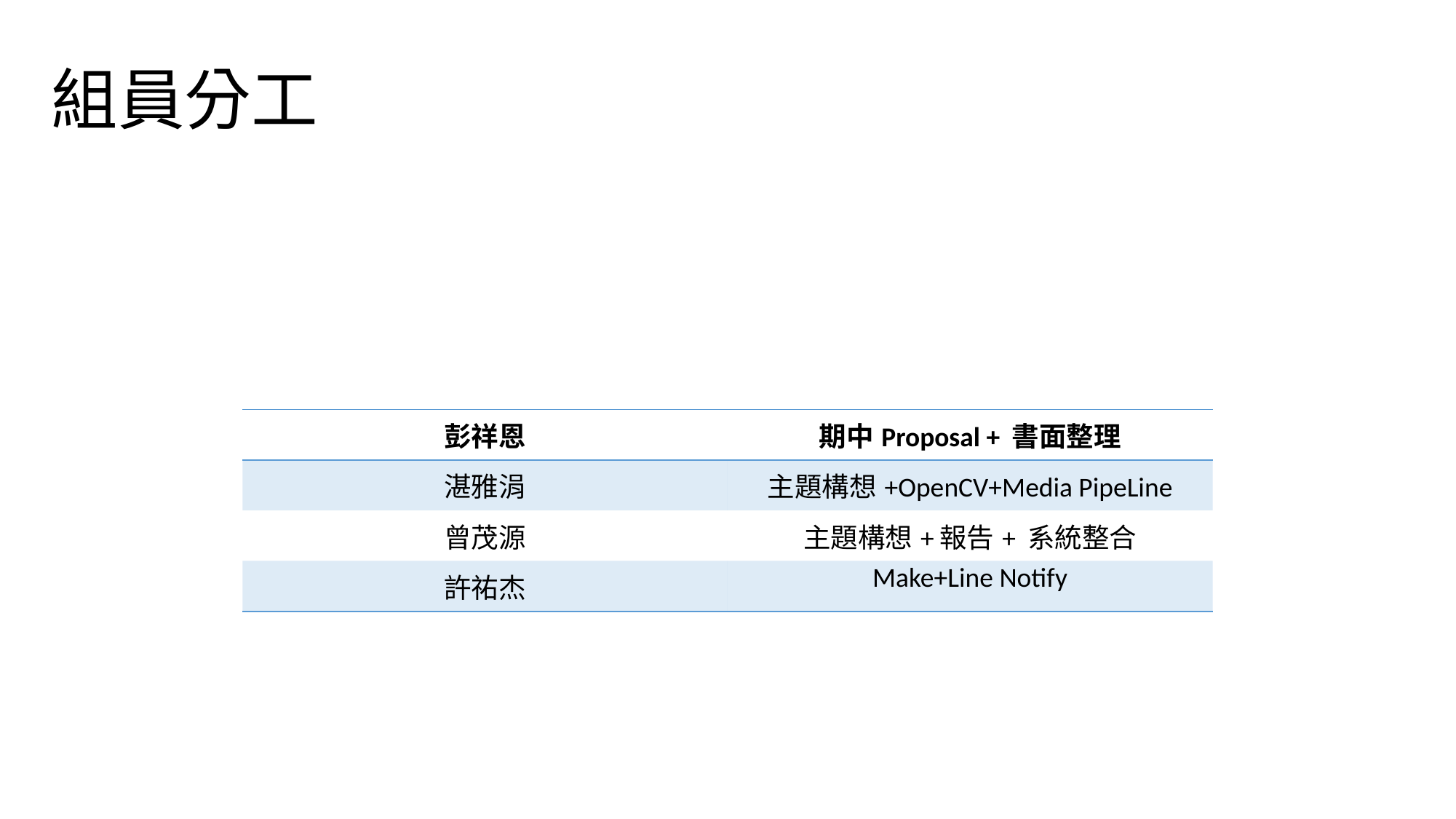

# 組員分工
| 彭祥恩 | 期中Proposal + 書面整理 |
| --- | --- |
| 湛雅涓 | 主題構想+OpenCV+Media PipeLine |
| 曾茂源 | 主題構想+報告+ 系統整合 |
| 許祐杰 | Make+Line Notify |